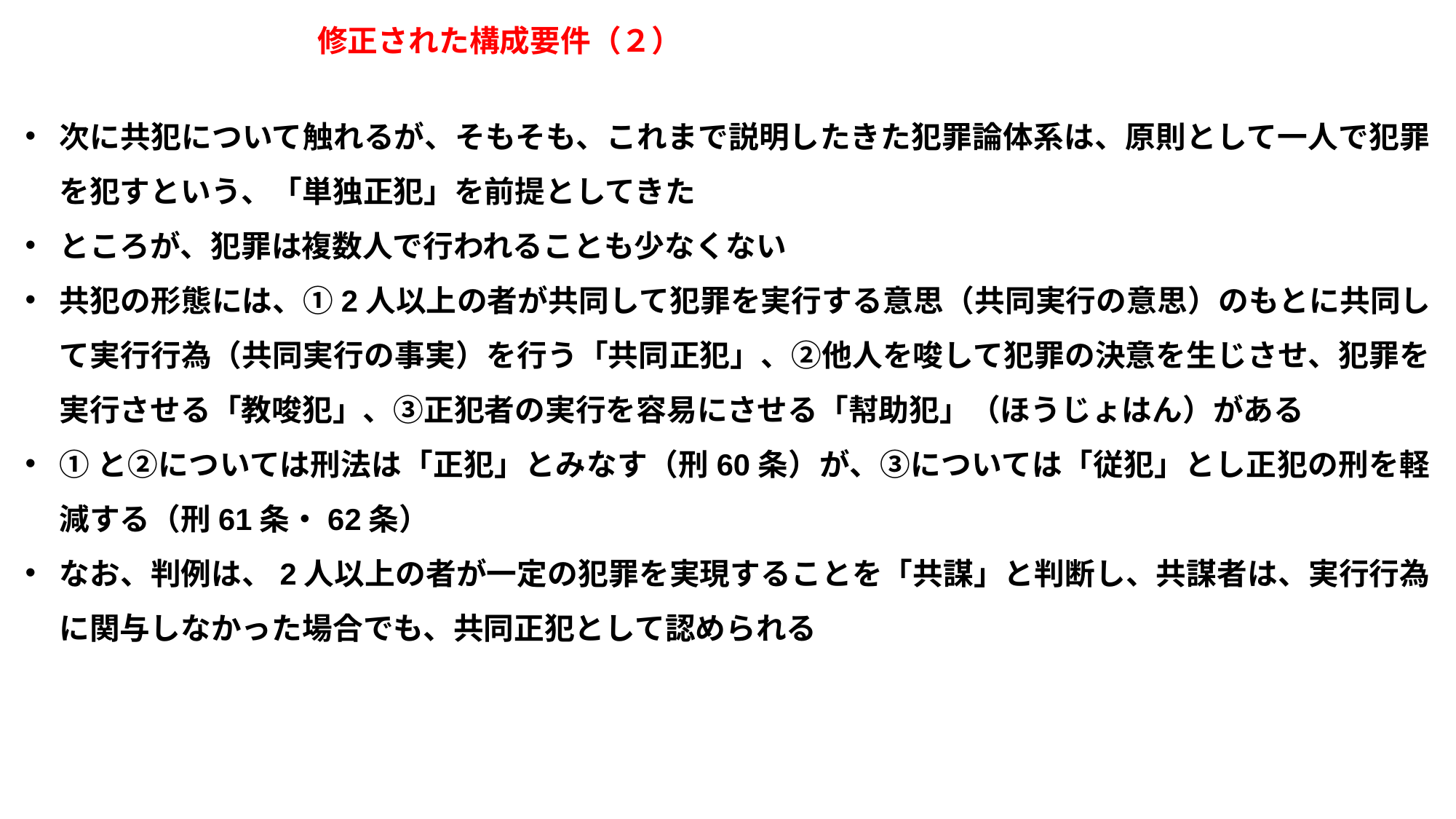

修正された構成要件（２）
次に共犯について触れるが、そもそも、これまで説明したきた犯罪論体系は、原則として一人で犯罪を犯すという、「単独正犯」を前提としてきた
ところが、犯罪は複数人で行われることも少なくない
共犯の形態には、①2人以上の者が共同して犯罪を実行する意思（共同実行の意思）のもとに共同して実行行為（共同実行の事実）を行う「共同正犯」、②他人を唆して犯罪の決意を生じさせ、犯罪を実行させる「教唆犯」、③正犯者の実行を容易にさせる「幇助犯」（ほうじょはん）がある
①と②については刑法は「正犯」とみなす（刑60条）が、③については「従犯」とし正犯の刑を軽減する（刑61条・62条）
なお、判例は、2人以上の者が一定の犯罪を実現することを「共謀」と判断し、共謀者は、実行行為に関与しなかった場合でも、共同正犯として認められる